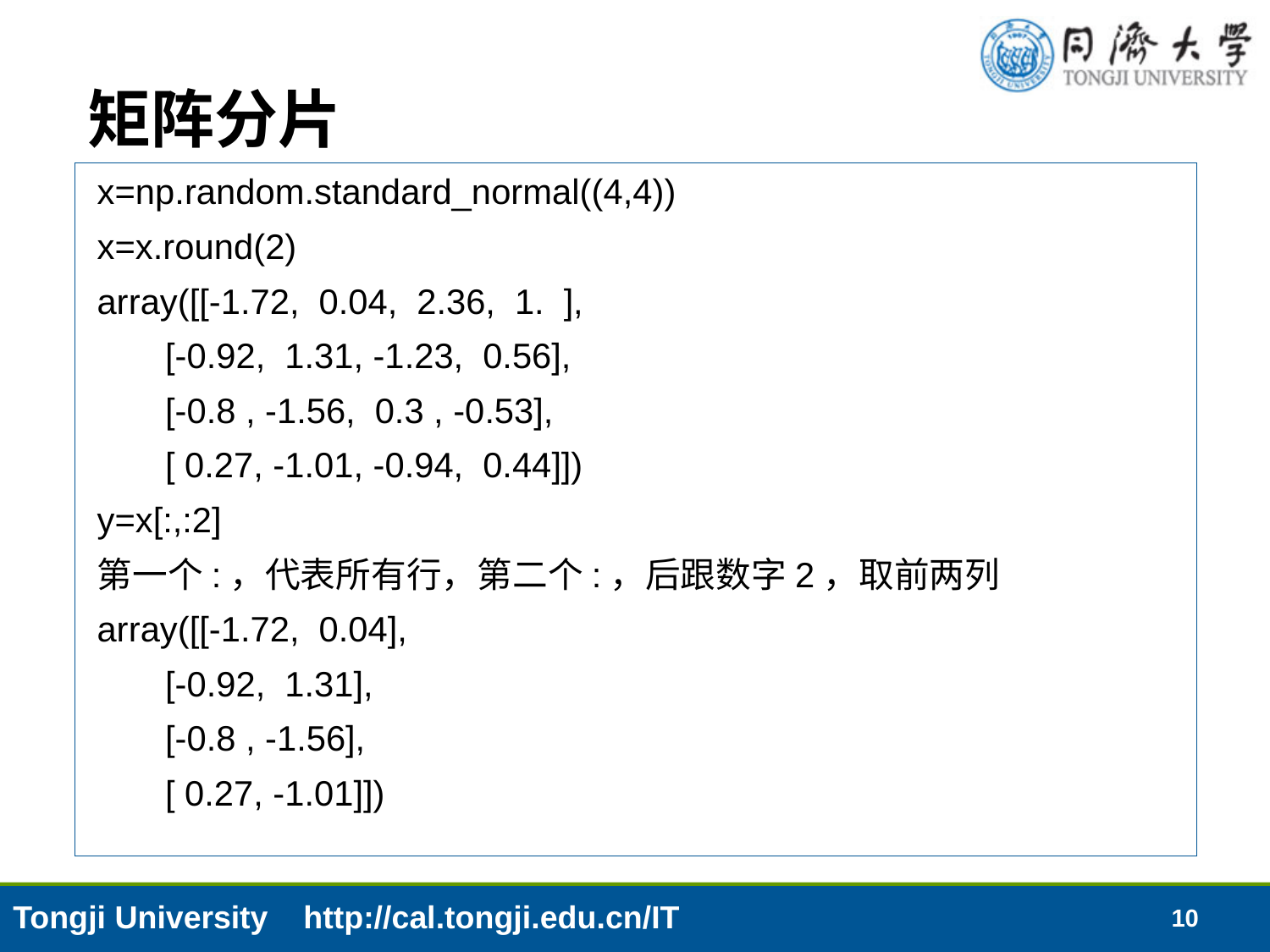

# 矩阵分片
x=np.random.standard_normal((4,4))
x=x.round(2)
array([[-1.72,  0.04,  2.36,  1.  ],
       [-0.92,  1.31, -1.23,  0.56],
       [-0.8 , -1.56,  0.3 , -0.53],
       [ 0.27, -1.01, -0.94,  0.44]])
y=x[:,:2]
第一个:，代表所有行，第二个:，后跟数字2，取前两列
array([[-1.72,  0.04],
       [-0.92,  1.31],
       [-0.8 , -1.56],
       [ 0.27, -1.01]])